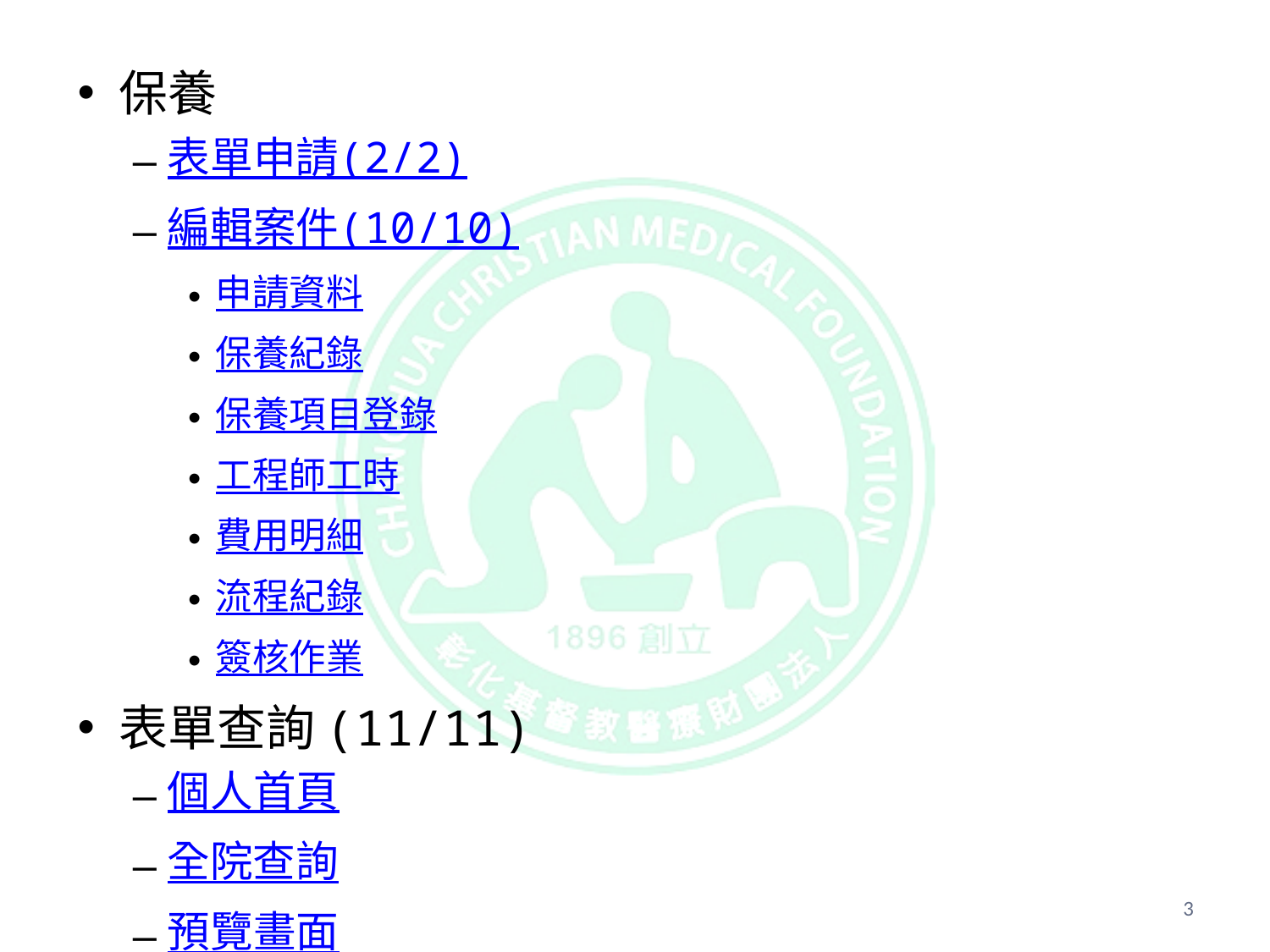

保養
表單申請(2/2)
編輯案件(10/10)
申請資料
保養紀錄
保養項目登錄
工程師工時
費用明細
流程紀錄
簽核作業
表單查詢(11/11)
個人首頁
全院查詢
預覽畫面

3